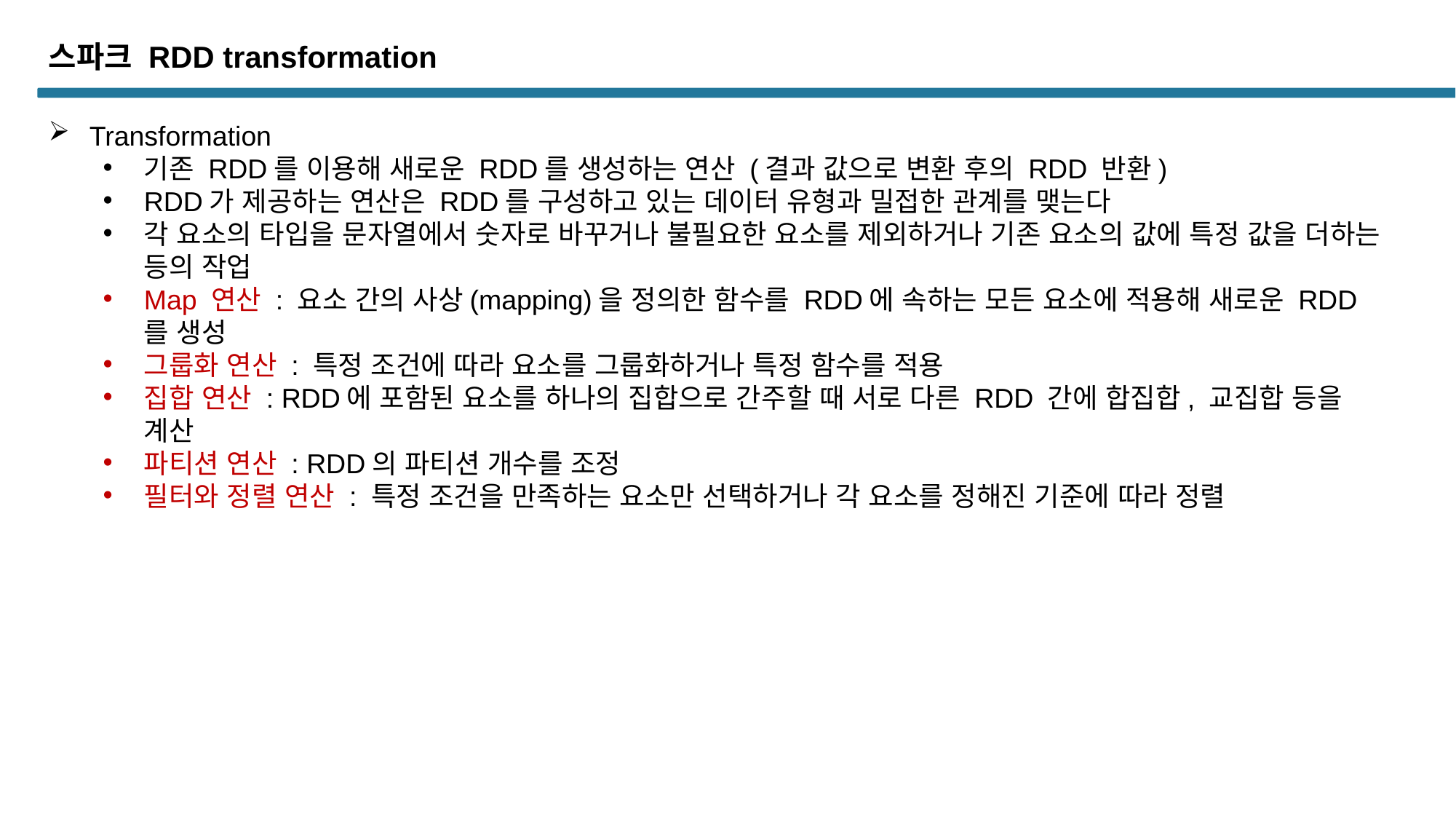

스파크 RDD transformation
Transformation
기존 RDD를 이용해 새로운 RDD를 생성하는 연산 (결과 값으로 변환 후의 RDD 반환)
RDD가 제공하는 연산은 RDD를 구성하고 있는 데이터 유형과 밀접한 관계를 맺는다
각 요소의 타입을 문자열에서 숫자로 바꾸거나 불필요한 요소를 제외하거나 기존 요소의 값에 특정 값을 더하는 등의 작업
Map 연산 : 요소 간의 사상(mapping)을 정의한 함수를 RDD에 속하는 모든 요소에 적용해 새로운 RDD를 생성
그룹화 연산 : 특정 조건에 따라 요소를 그룹화하거나 특정 함수를 적용
집합 연산 : RDD에 포함된 요소를 하나의 집합으로 간주할 때 서로 다른 RDD 간에 합집합, 교집합 등을 계산
파티션 연산 : RDD의 파티션 개수를 조정
필터와 정렬 연산 : 특정 조건을 만족하는 요소만 선택하거나 각 요소를 정해진 기준에 따라 정렬